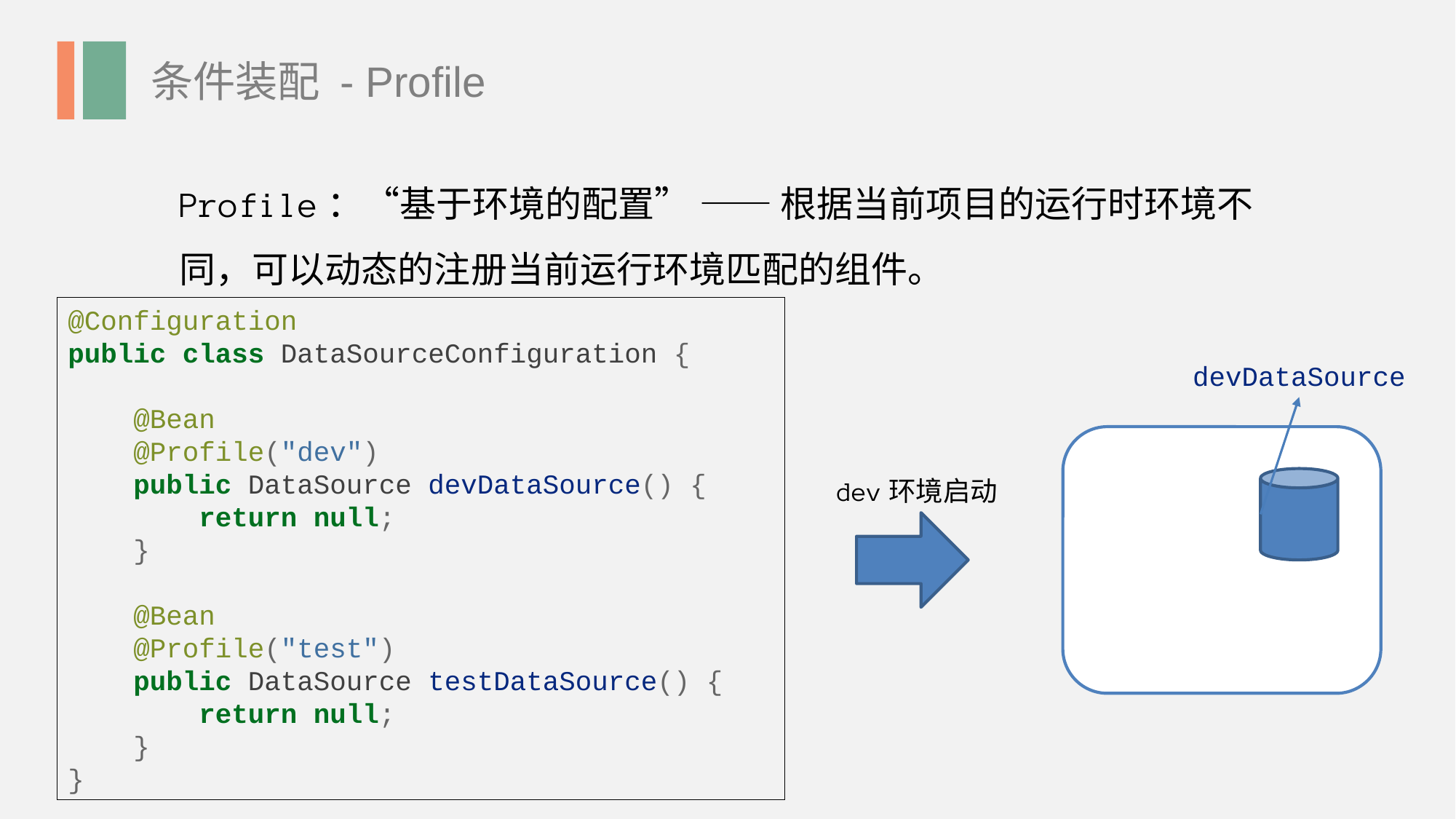

条件装配 - Profile
Profile：“基于环境的配置” —— 根据当前项目的运行时环境不同，可以动态的注册当前运行环境匹配的组件。
@Configuration
public class DataSourceConfiguration {
    @Bean
    @Profile("dev")
    public DataSource devDataSource() {
        return null;
    }
    @Bean
    @Profile("test")
    public DataSource testDataSource() {
        return null;
    }
}
devDataSource

dev环境启动